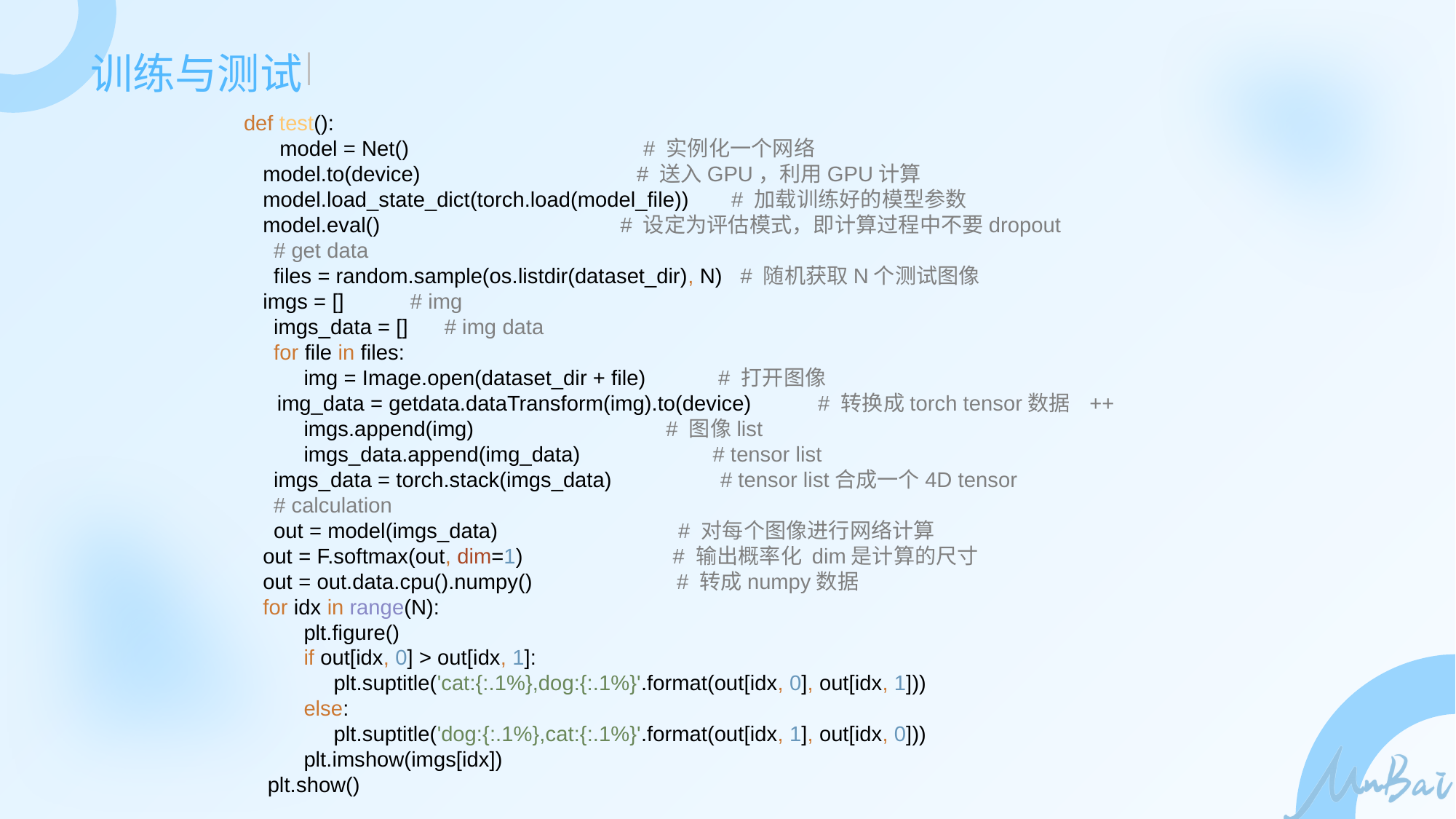

训练与测试
def test():
      model = Net()                                       # 实例化一个网络
   model.to(device)                                    # 送入GPU，利用GPU计算
   model.load_state_dict(torch.load(model_file))       # 加载训练好的模型参数
   model.eval()                                        # 设定为评估模式，即计算过程中不要dropout
     # get data
     files = random.sample(os.listdir(dataset_dir), N)   # 随机获取N个测试图像
   imgs = []           # img
     imgs_data = []      # img data
     for file in files:
          img = Image.open(dataset_dir + file)            # 打开图像
      img_data = getdata.dataTransform(img).to(device)           # 转换成torch tensor数据   ++
          imgs.append(img)                                # 图像list
          imgs_data.append(img_data)                      # tensor list
     imgs_data = torch.stack(imgs_data)                  # tensor list合成一个4D tensor
     # calculation
     out = model(imgs_data)                              # 对每个图像进行网络计算
   out = F.softmax(out, dim=1)                         # 输出概率化 dim是计算的尺寸
   out = out.data.cpu().numpy()                        # 转成numpy数据
   for idx in range(N):
          plt.figure()
          if out[idx, 0] > out[idx, 1]:
               plt.suptitle('cat:{:.1%},dog:{:.1%}'.format(out[idx, 0], out[idx, 1]))
          else:
               plt.suptitle('dog:{:.1%},cat:{:.1%}'.format(out[idx, 1], out[idx, 0]))
          plt.imshow(imgs[idx])
    plt.show()